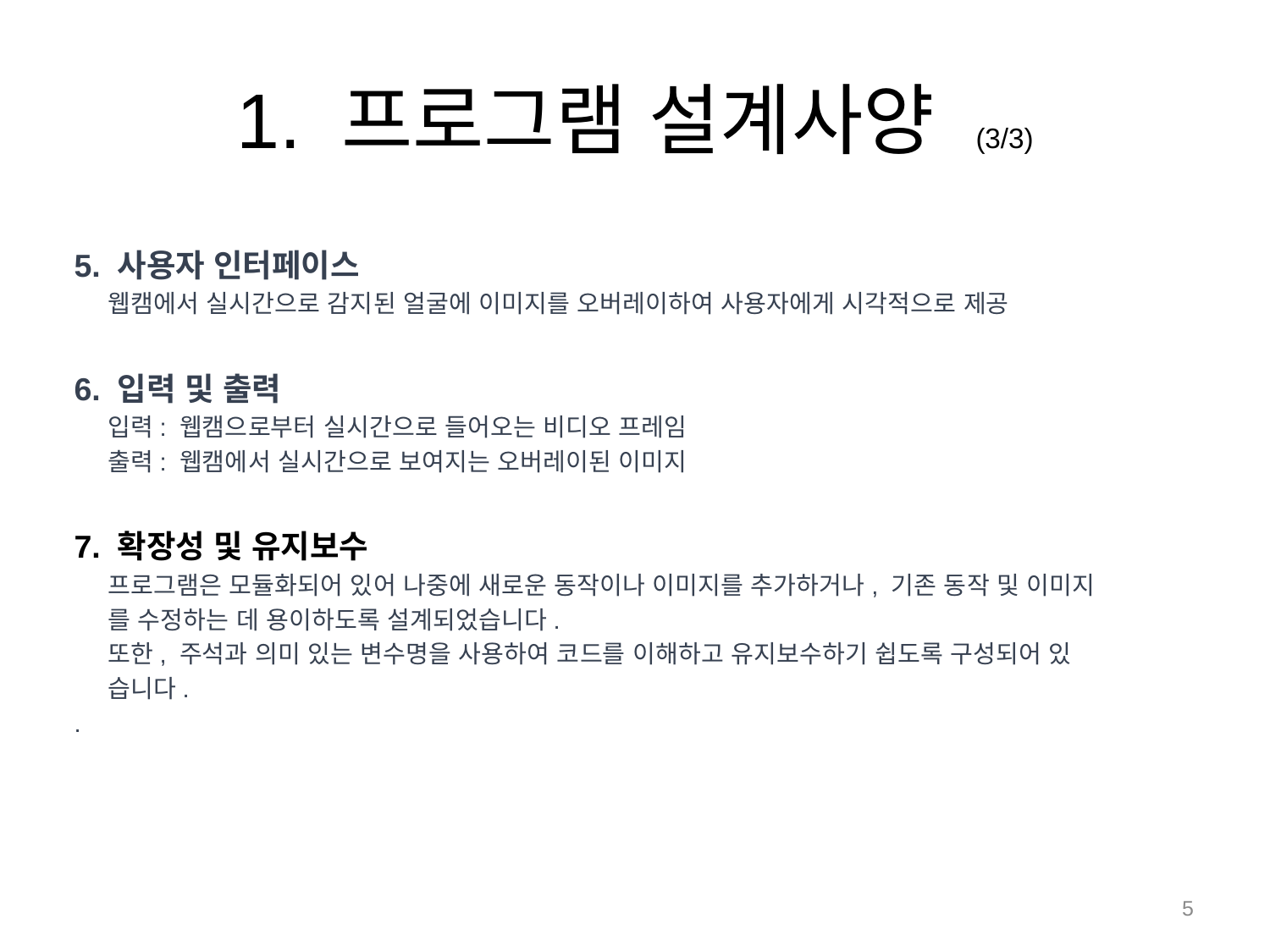

# 1. 프로그램 설계사양 (3/3)
5. 사용자 인터페이스
    웹캠에서 실시간으로 감지된 얼굴에 이미지를 오버레이하여 사용자에게 시각적으로 제공

6. 입력 및 출력
    입력: 웹캠으로부터 실시간으로 들어오는 비디오 프레임
    출력: 웹캠에서 실시간으로 보여지는 오버레이된 이미지

7. 확장성 및 유지보수
    프로그램은 모듈화되어 있어 나중에 새로운 동작이나 이미지를 추가하거나, 기존 동작 및 이미지
    를 수정하는 데 용이하도록 설계되었습니다.
    또한, 주석과 의미 있는 변수명을 사용하여 코드를 이해하고 유지보수하기 쉽도록 구성되어 있
    습니다.
.
5